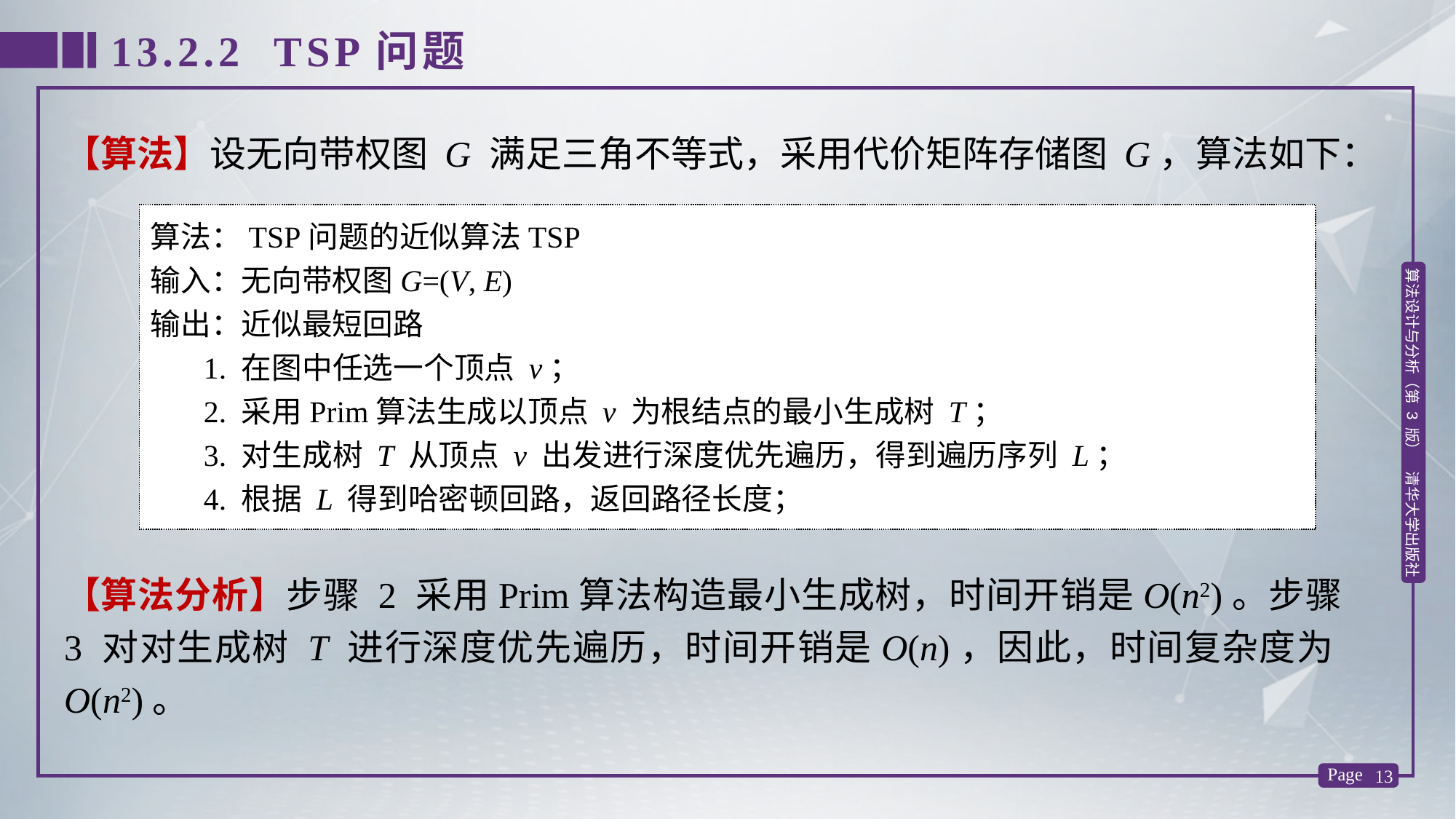

13.2.2  TSP问题
【算法】设无向带权图 G 满足三角不等式，采用代价矩阵存储图 G，算法如下：
算法：TSP问题的近似算法TSP
输入：无向带权图G=(V, E)
输出：近似最短回路
       1. 在图中任选一个顶点 v；
       2. 采用Prim算法生成以顶点 v 为根结点的最小生成树 T；
       3. 对生成树 T 从顶点 v 出发进行深度优先遍历，得到遍历序列 L；
       4. 根据 L 得到哈密顿回路，返回路径长度；
【算法分析】步骤 2 采用Prim算法构造最小生成树，时间开销是O(n2)。步骤 3 对对生成树 T 进行深度优先遍历，时间开销是O(n)，因此，时间复杂度为O(n2)。